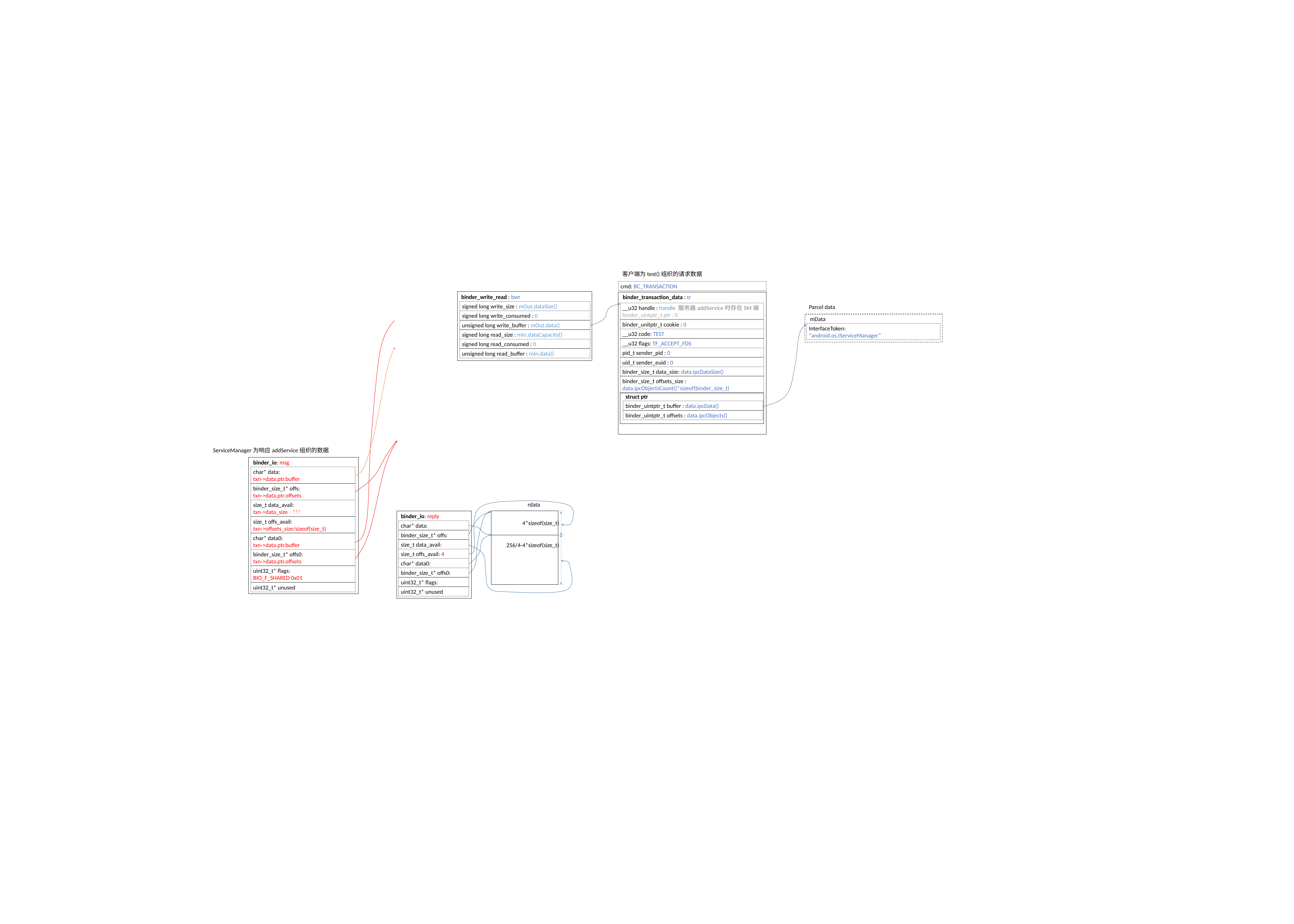

客户端为test()组织的请求数据
cmd: BC_TRANSACTION

binder_transaction_data : tr
__u32 handle : handle 服务器addService时存在SM端
binder_uintptr_t ptr : 0
binder_unitptr_t cookie : 0
__u32 code: TEST
__u32 flags: TF_ACCEPT_FDS
pid_t sender_pid : 0
uid_t sender_euid : 0
binder_size_t data_size: data.ipcDataSize()
binder_size_t offsets_size :
data.ipcObjectsCount()*sizeof(binder_size_t)
struct ptr

binder_uintptr_t buffer : data.ipcData()
binder_uintptr_t offsets : data.ipcObjects()
Parcel data

mData
InterfaceToken:
“android.os.IServiceManager”

binder_write_read : bwr
signed long write_size : mOut.dataSize()

signed long write_consumed : 0
unsigned long write_buffer : mOut.data()
signed long read_size : mIn.dataCapacity()
signed long read_consumed : 0
unsigned long read_buffer : mIn.data()

ServiceManager为响应addService组织的数据

binder_io: msg
char* data:
txn->data.ptr.buffer
binder_size_t* offs:
txn->data.ptr.offsets
size_t data_avail:
txn->data_size - ???
size_t offs_avail:
txn->offsets_size/sizeof(size_t)
char* data0:
txn->data.ptr.buffer
binder_size_t* offs0:
txn->data.ptr.offsets
uint32_t* flags:
BIO_F_SHARED 0x01
uint32_t* unused
rdata

binder_io: reply

4*sizeof(size_t)
char* data:

binder_size_t* offs:

size_t data_avail:
256/4-4*sizeof(size_t)

size_t offs_avail: 4
char* data0:
binder_size_t* offs0:
uint32_t* flags:
uint32_t* unused